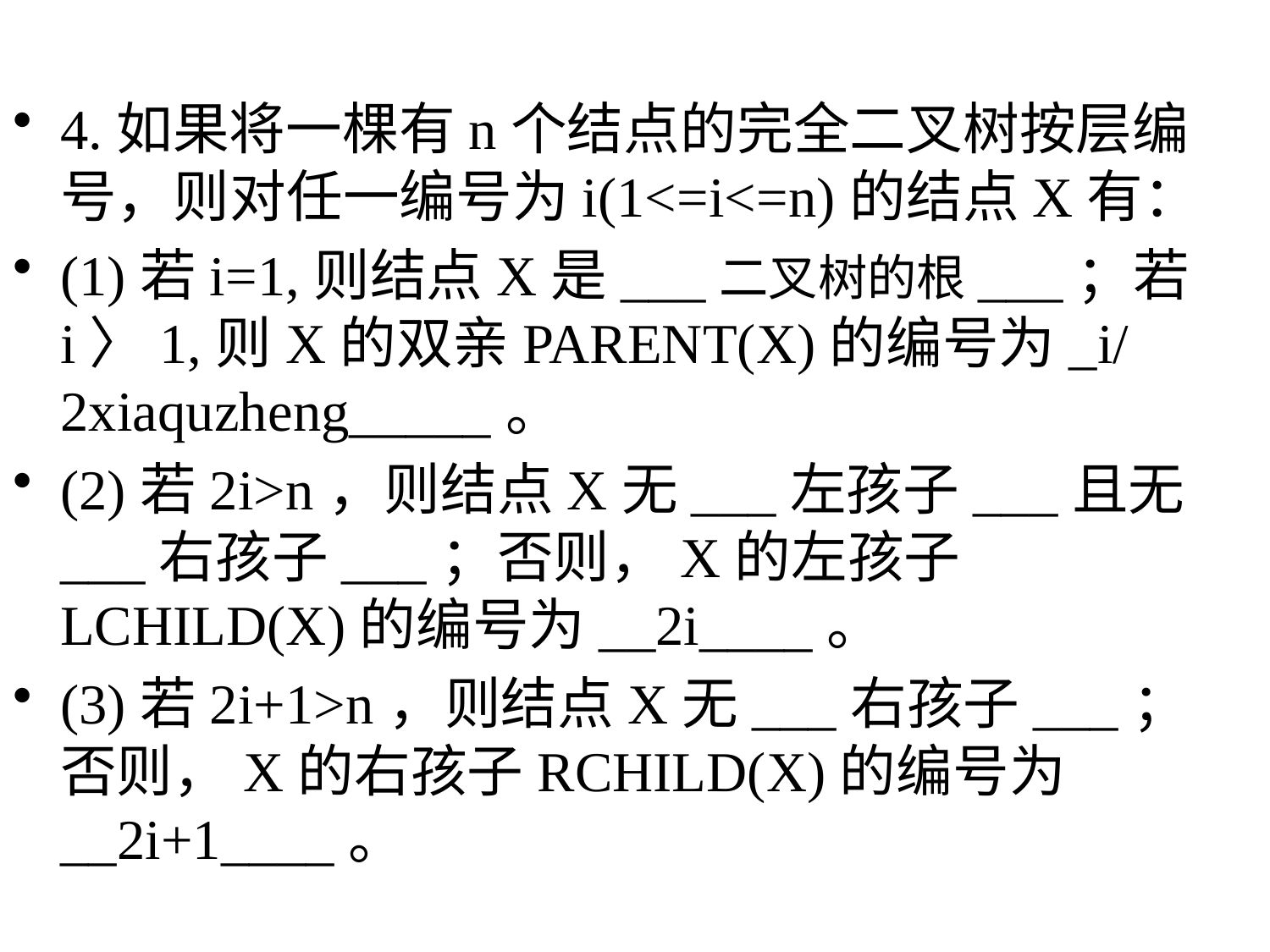

4.如果将一棵有n个结点的完全二叉树按层编号，则对任一编号为i(1<=i<=n)的结点X有：
(1)若i=1,则结点X是___二叉树的根___；若i〉1,则X的双亲PARENT(X)的编号为_i/2xiaquzheng_____。
(2)若2i>n，则结点X无___左孩子___且无___右孩子___；否则，X的左孩子LCHILD(X)的编号为__2i____。
(3)若2i+1>n，则结点X无___右孩子___；否则，X的右孩子RCHILD(X)的编号为__2i+1____。